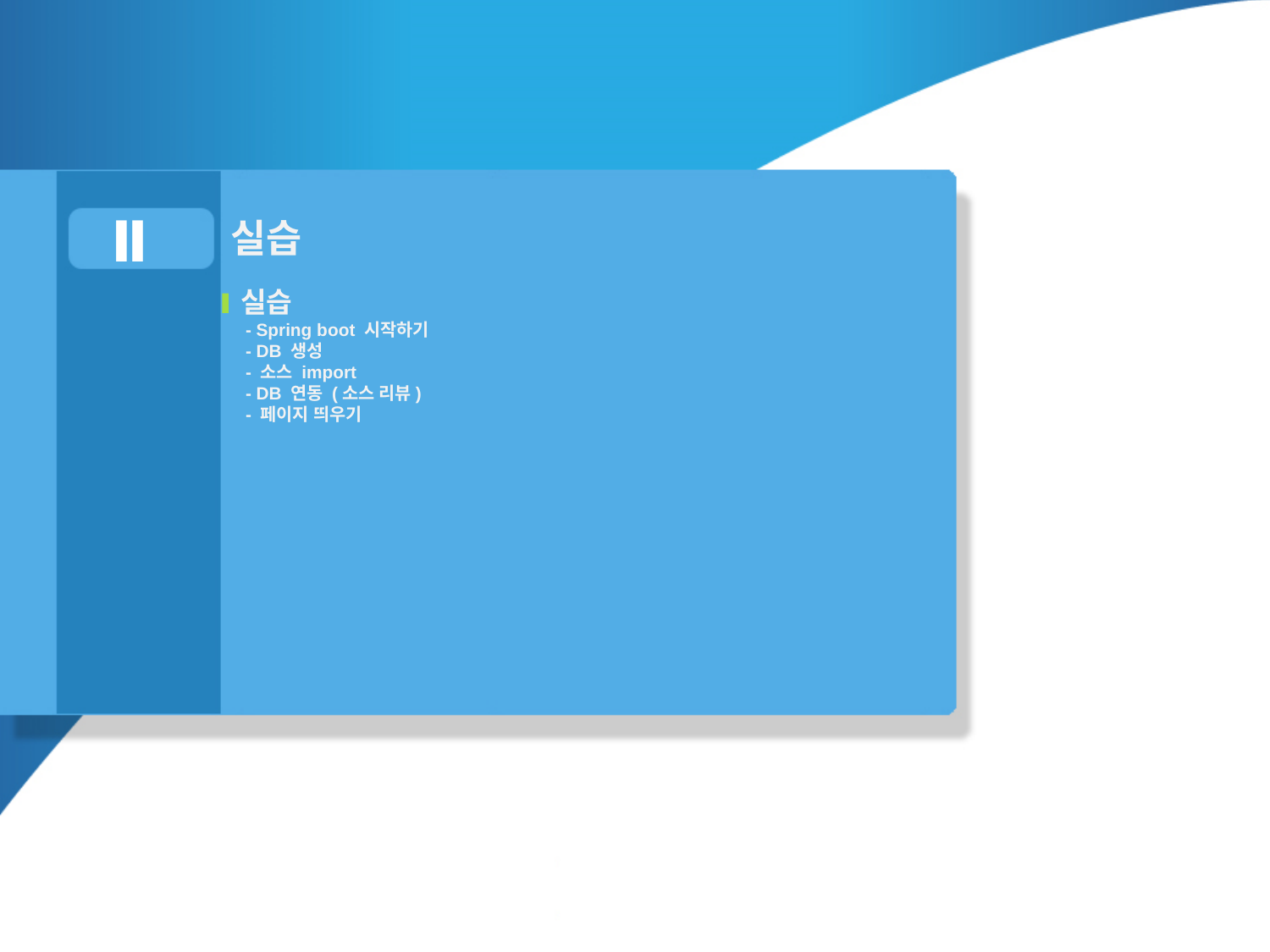

Ⅱ
실습
실습
 - Spring boot 시작하기
 - DB 생성
 - 소스 import
 - DB 연동 (소스 리뷰)
 - 페이지 띄우기